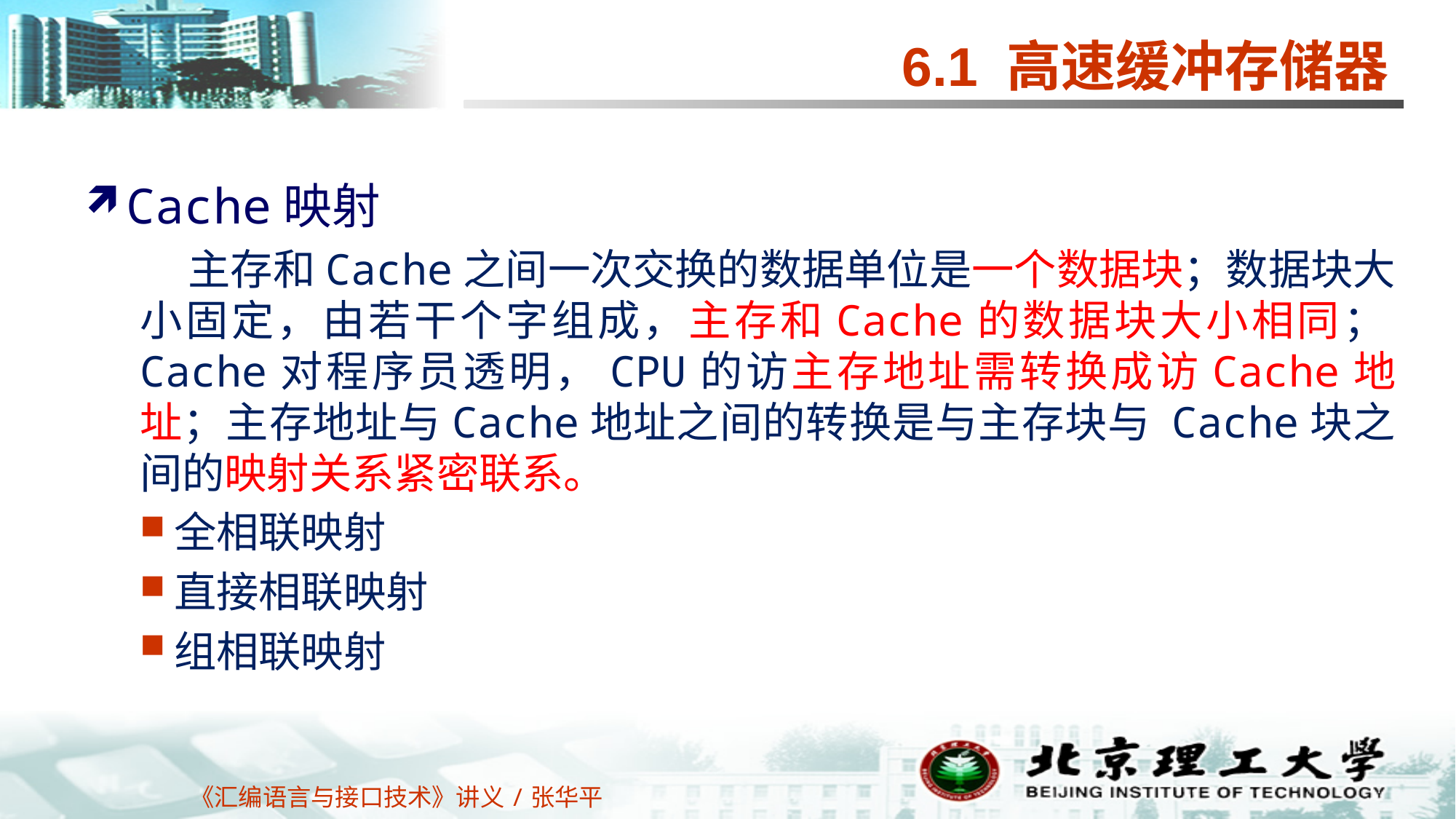

# 6.1 高速缓冲存储器
Cache映射
    主存和Cache之间一次交换的数据单位是一个数据块；数据块大小固定，由若干个字组成，主存和Cache的数据块大小相同；Cache对程序员透明，CPU的访主存地址需转换成访Cache地址；主存地址与Cache地址之间的转换是与主存块与 Cache块之间的映射关系紧密联系。
全相联映射
直接相联映射
组相联映射